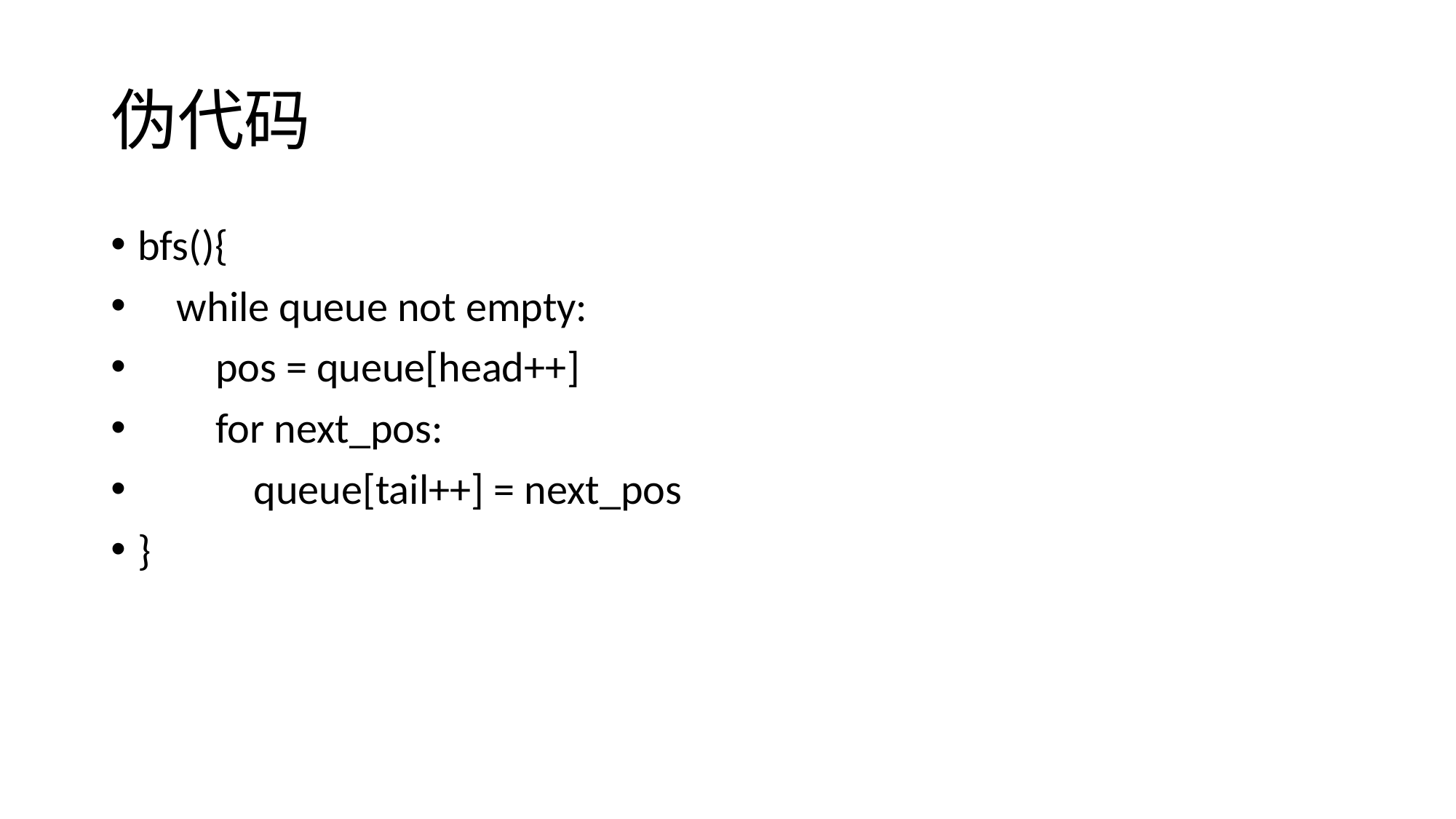

# 伪代码
bfs(){
    while queue not empty:
        pos = queue[head++]
        for next_pos:
            queue[tail++] = next_pos
}